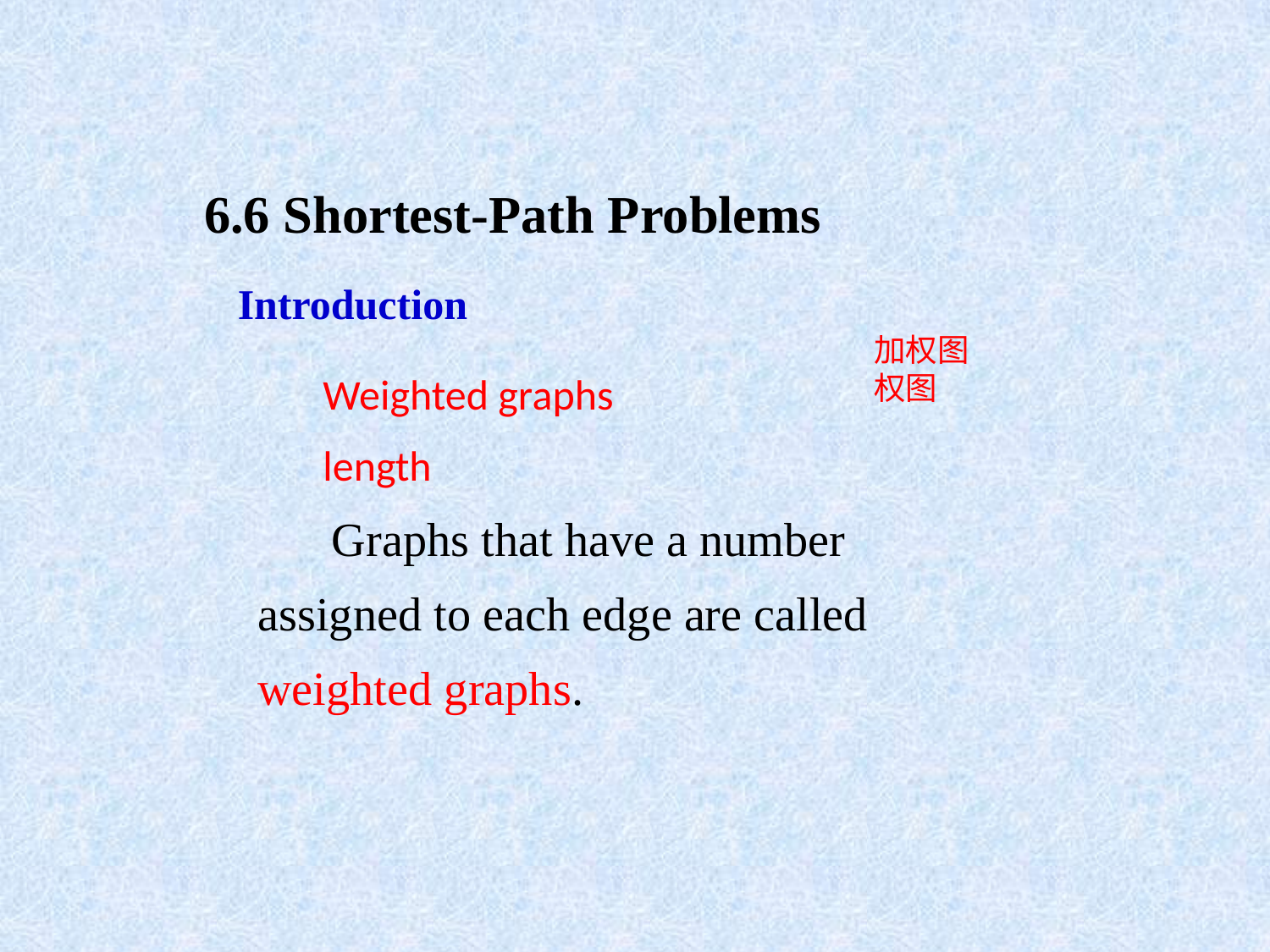

6.6 Shortest-Path Problems
Introduction
加权图
权图
Weighted graphs
length
       Graphs that have a number assigned to each edge are called weighted graphs.